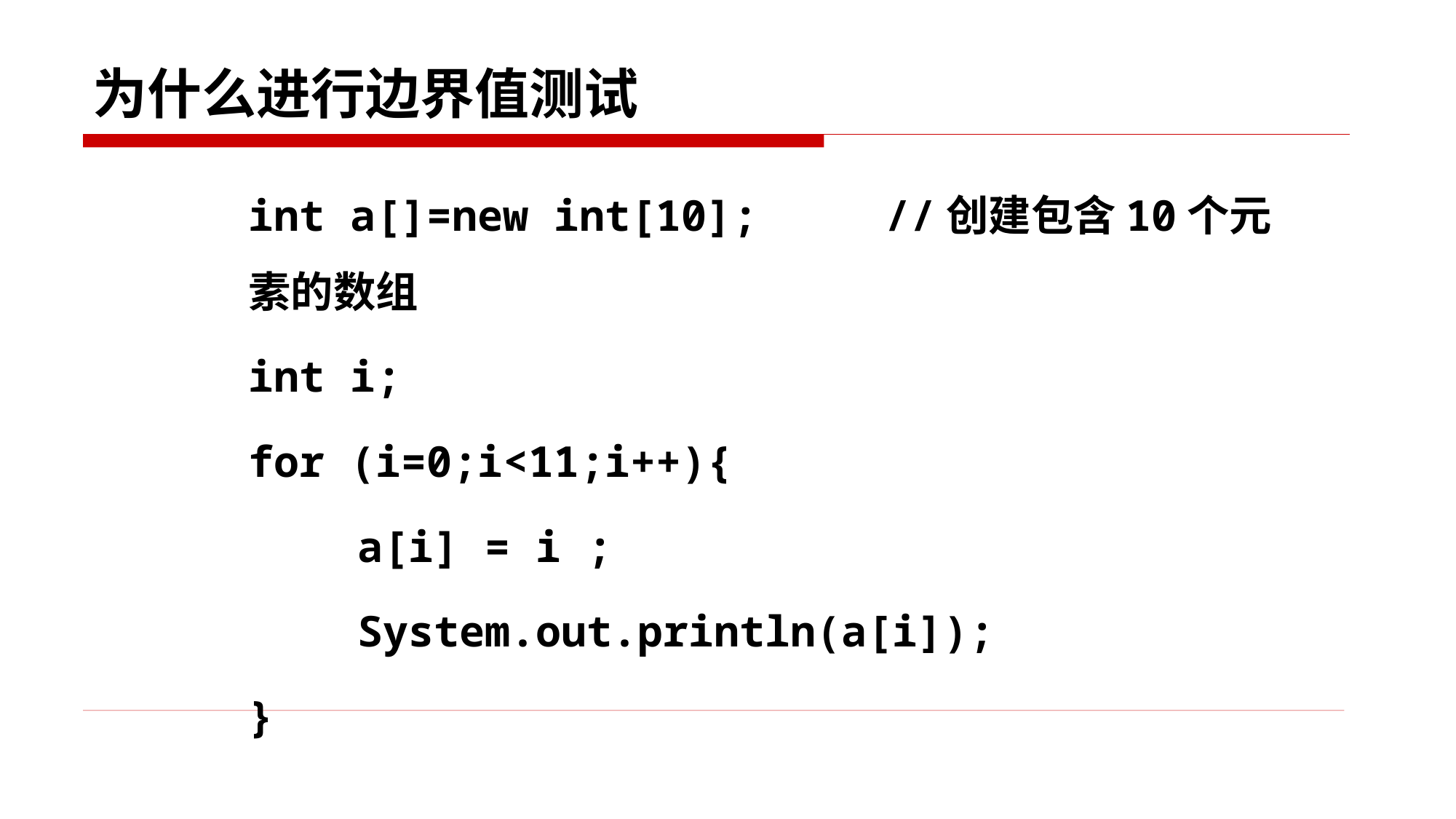

# 为什么进行边界值测试
int a[]=new int[10];     //创建包含10个元素的数组
int i;
for (i=0;i<11;i++){
	a[i] = i ;
	System.out.println(a[i]);
}